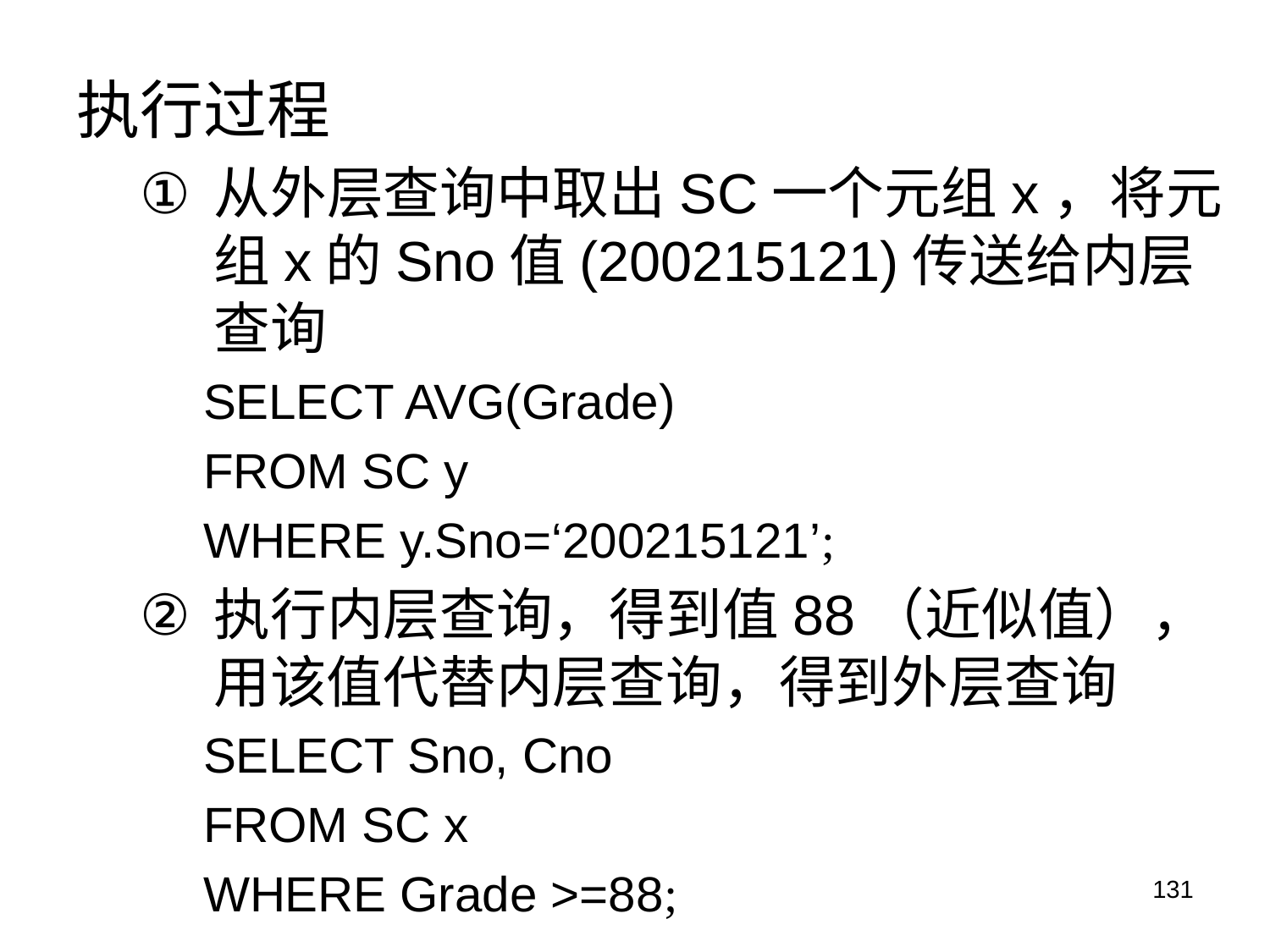

执行过程
从外层查询中取出SC一个元组x，将元组x的Sno值(200215121)传送给内层查询
SELECT AVG(Grade)
FROM SC y
WHERE y.Sno=‘200215121’;
执行内层查询，得到值88（近似值），用该值代替内层查询，得到外层查询
SELECT Sno, Cno
FROM SC x
WHERE Grade >=88;
131